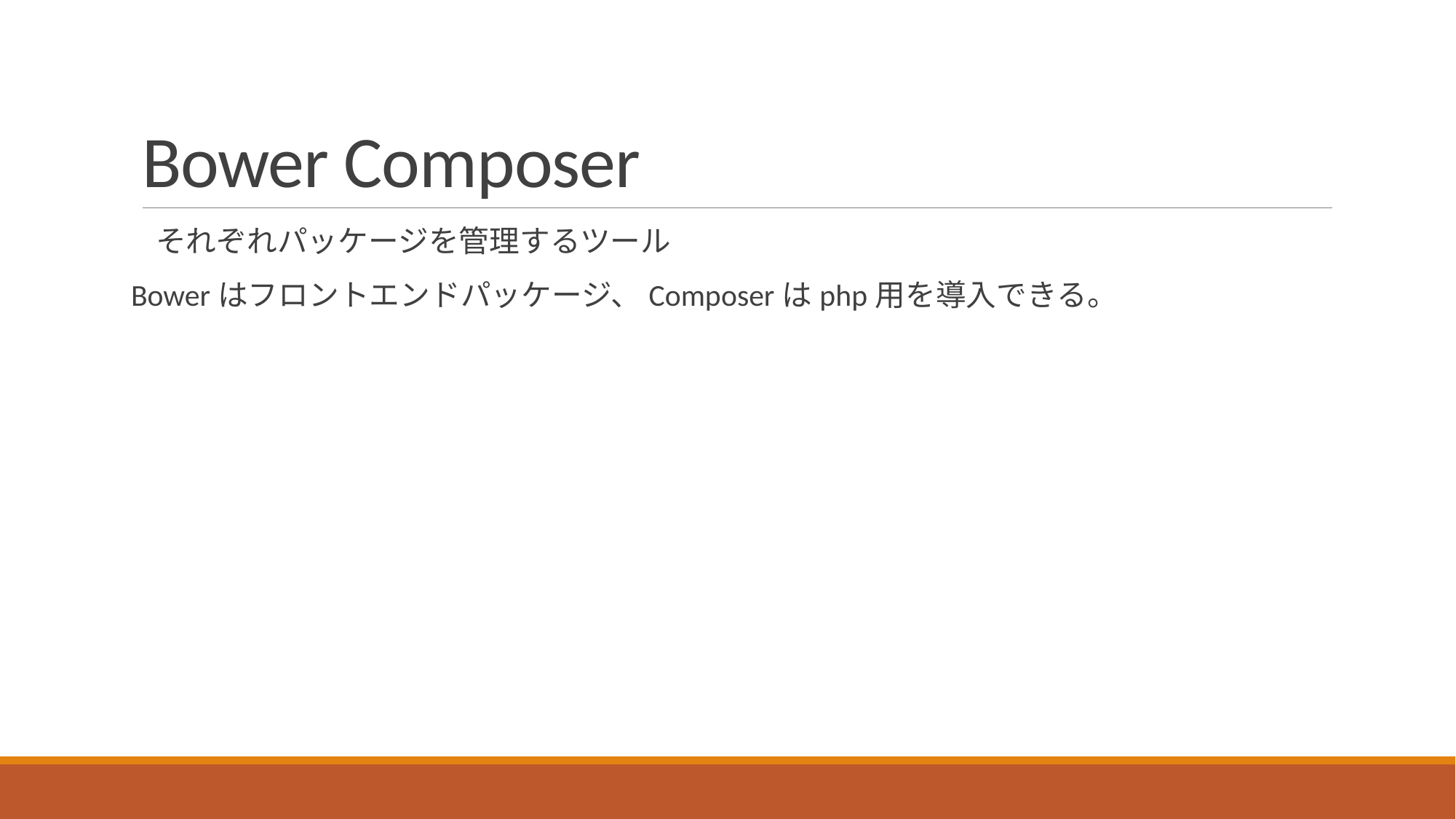

# Bower Composer
 それぞれパッケージを管理するツール
Bowerはフロントエンドパッケージ、Composerはphp用を導入できる。